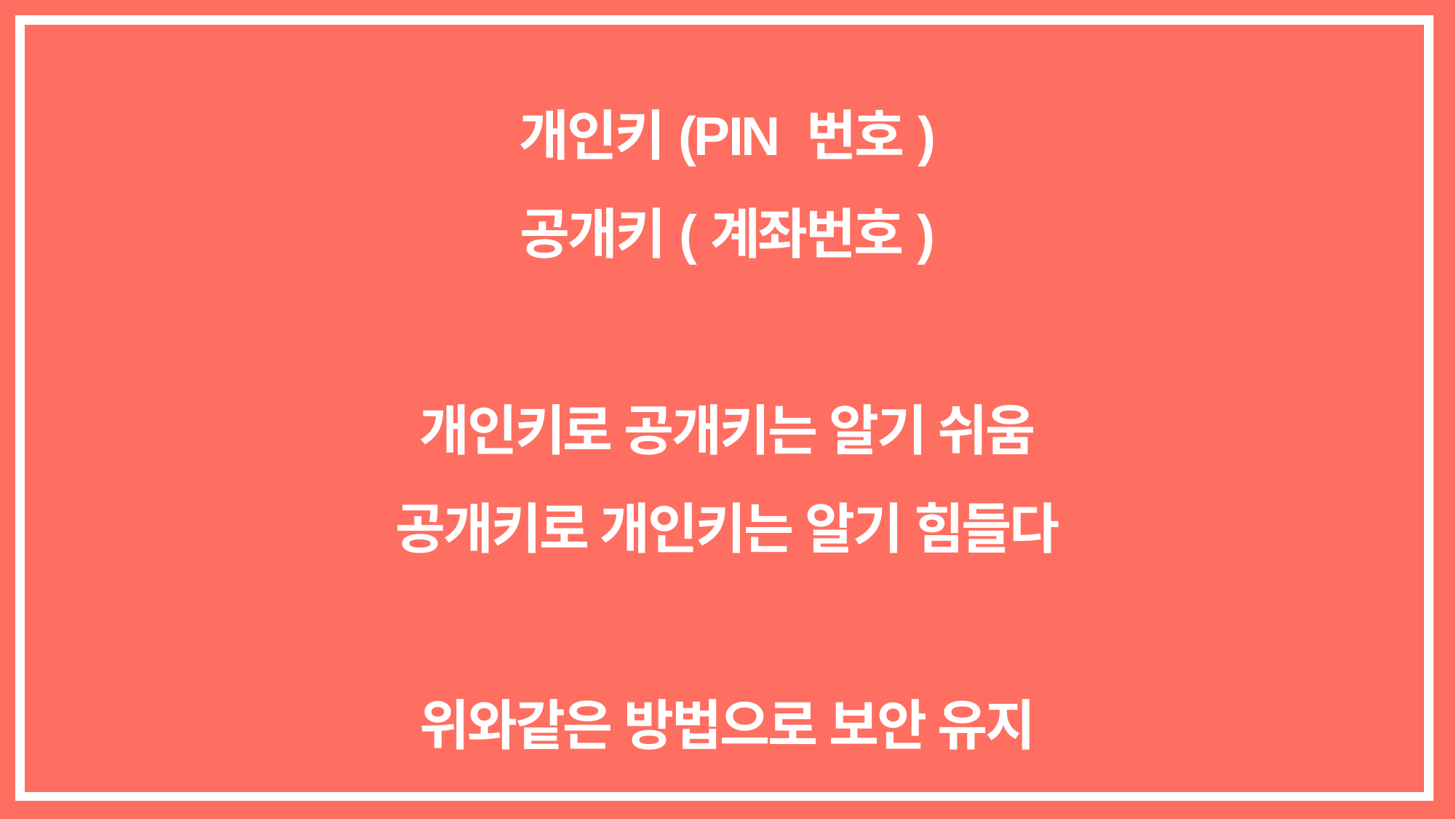

개인키(PIN 번호)
공개키(계좌번호)

개인키로 공개키는 알기 쉬움
공개키로 개인키는 알기 힘들다

위와같은 방법으로 보안 유지